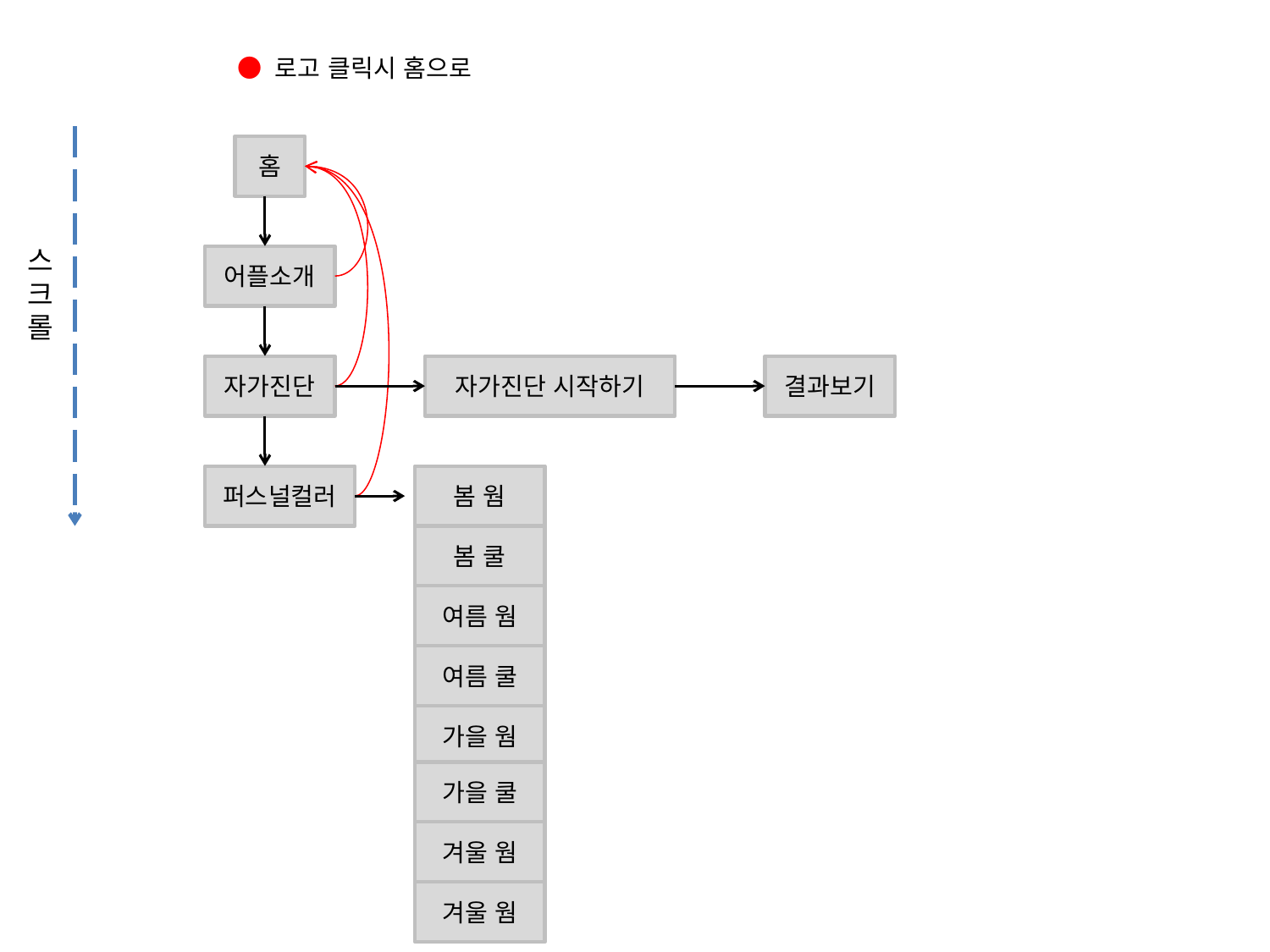

● 로고 클릭시 홈으로
홈
스
크
롤
어플소개
자가진단
자가진단 시작하기
결과보기
퍼스널컬러
봄 웜
봄 쿨
여름 웜
여름 쿨
가을 웜
가을 쿨
겨울 웜
겨울 웜